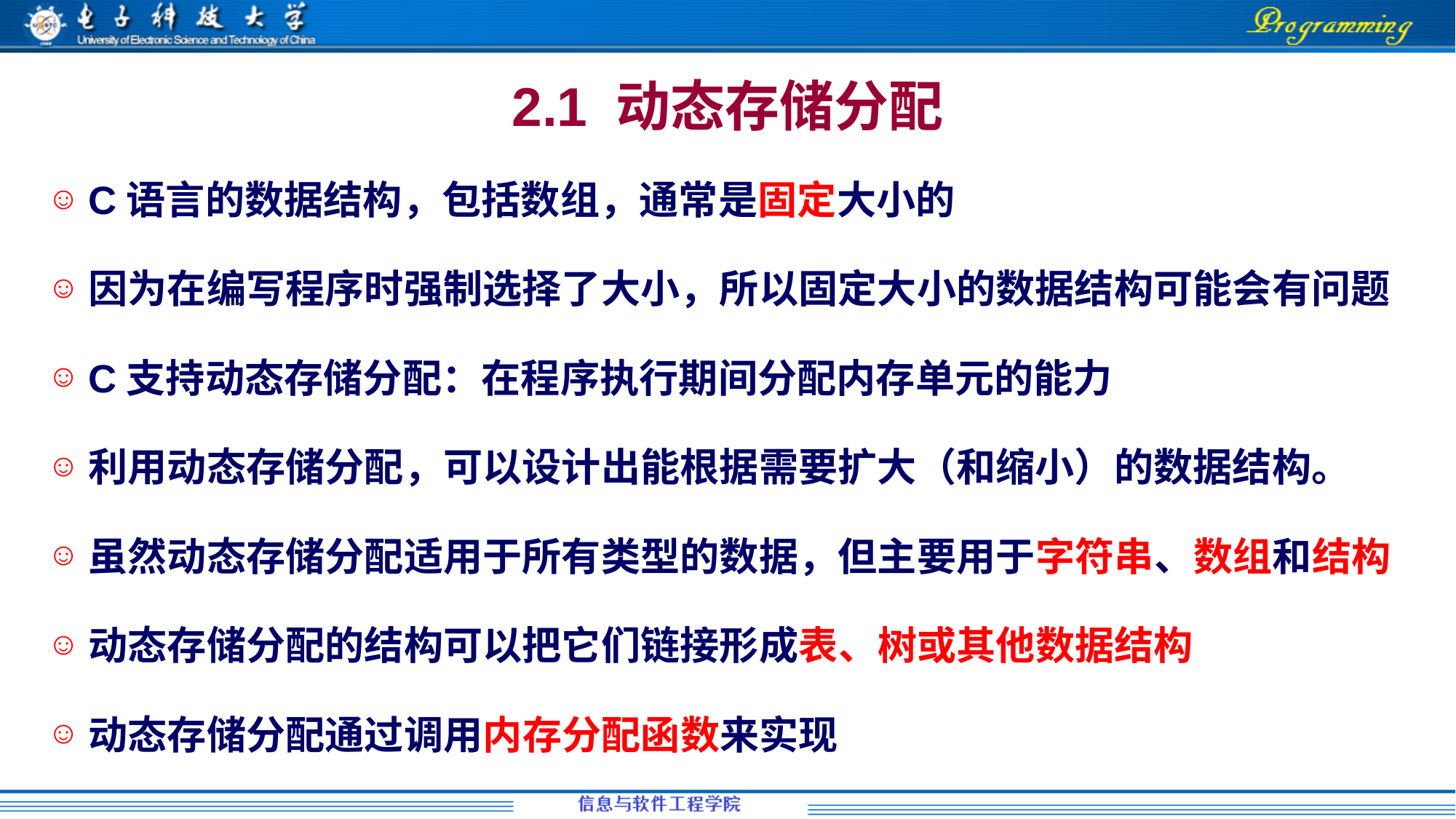

# 2.1 动态存储分配
C语言的数据结构，包括数组，通常是固定大小的
因为在编写程序时强制选择了大小，所以固定大小的数据结构可能会有问题
C支持动态存储分配：在程序执行期间分配内存单元的能力
利用动态存储分配，可以设计出能根据需要扩大（和缩小）的数据结构。
虽然动态存储分配适用于所有类型的数据，但主要用于字符串、数组和结构
动态存储分配的结构可以把它们链接形成表、树或其他数据结构
动态存储分配通过调用内存分配函数来实现